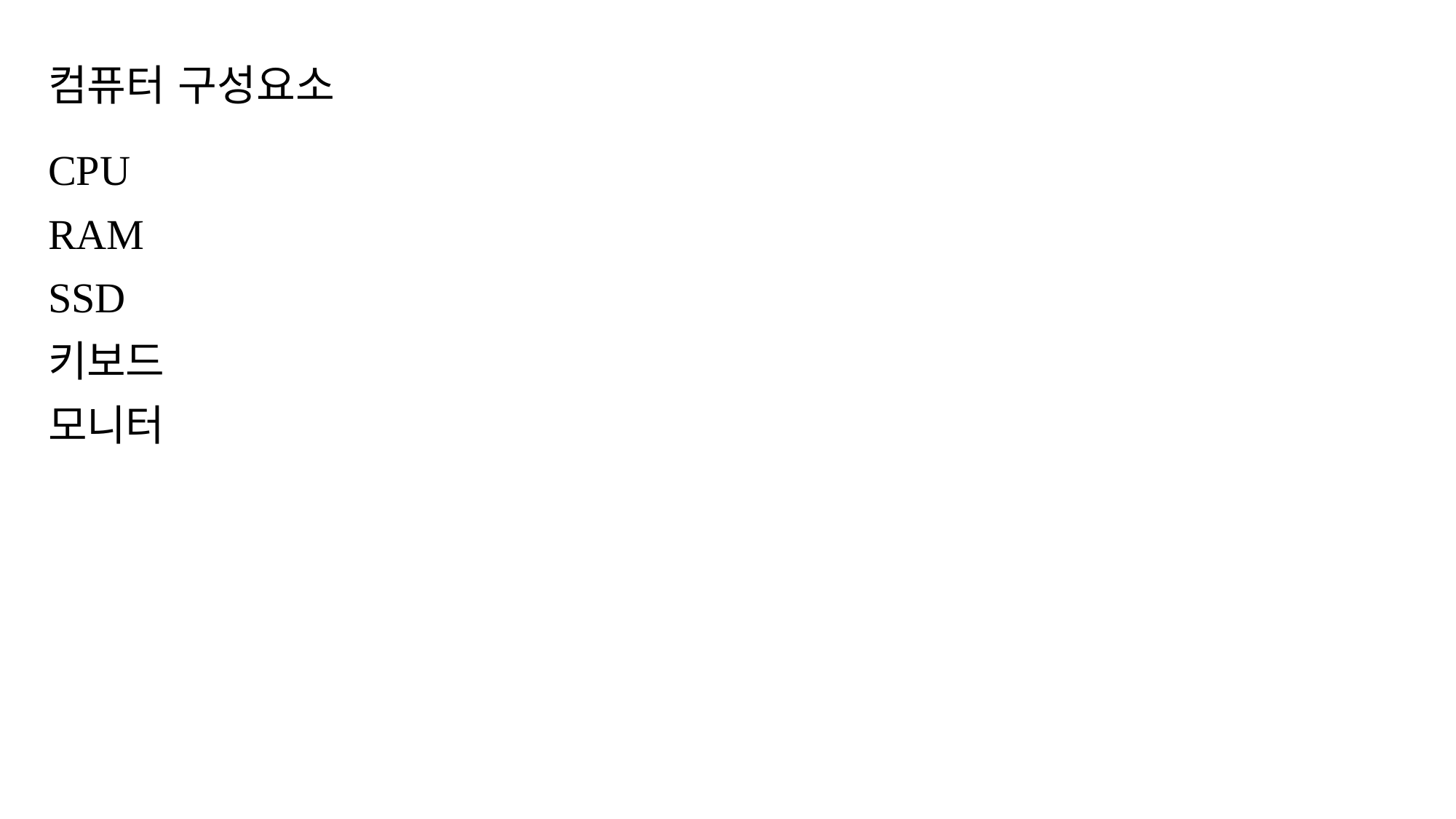

# 컴퓨터 구성요소
CPU
RAM
SSD
키보드
모니터